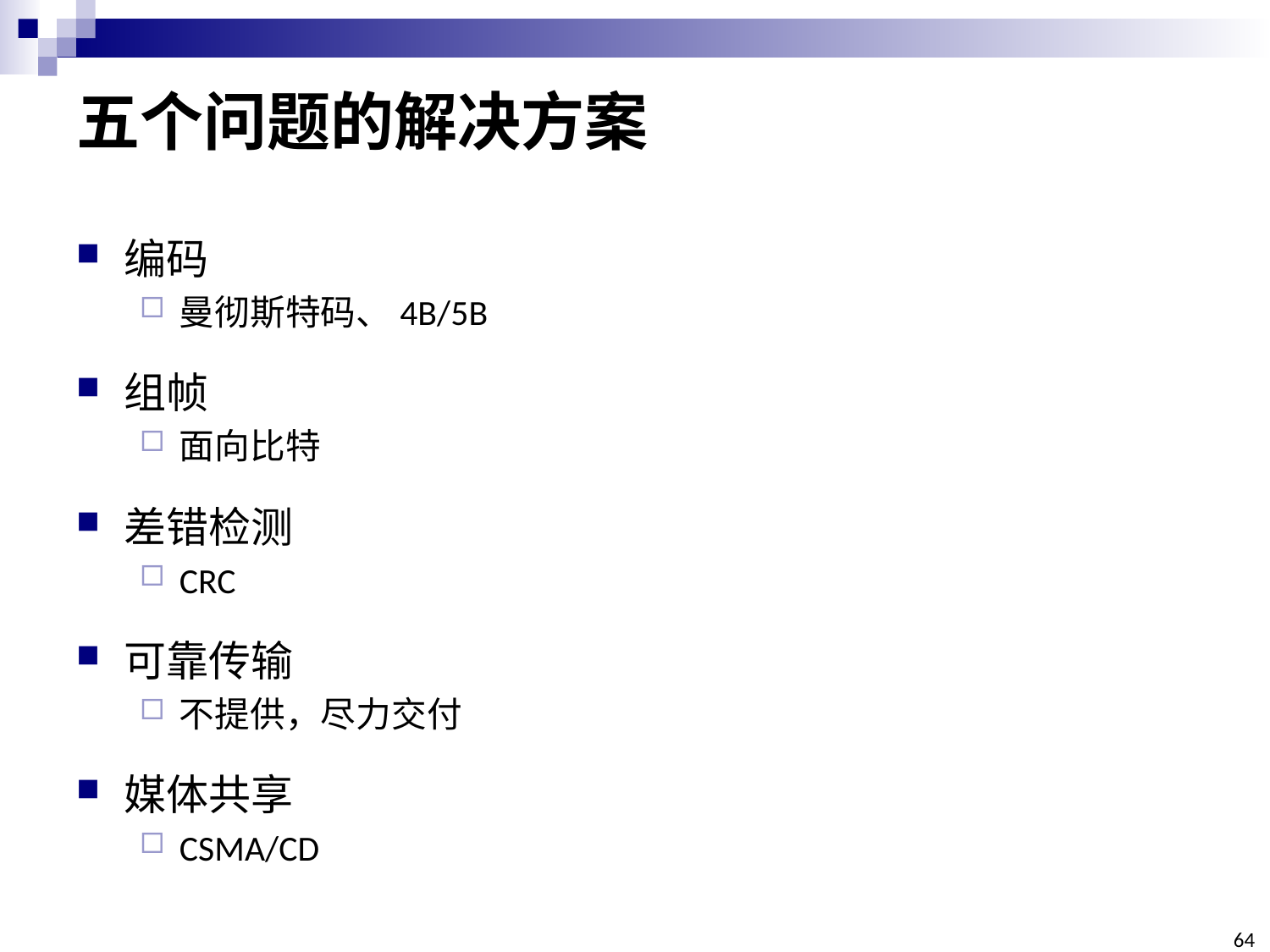

# 五个问题的解决方案
编码
曼彻斯特码、4B/5B
组帧
面向比特
差错检测
CRC
可靠传输
不提供，尽力交付
媒体共享
CSMA/CD
64